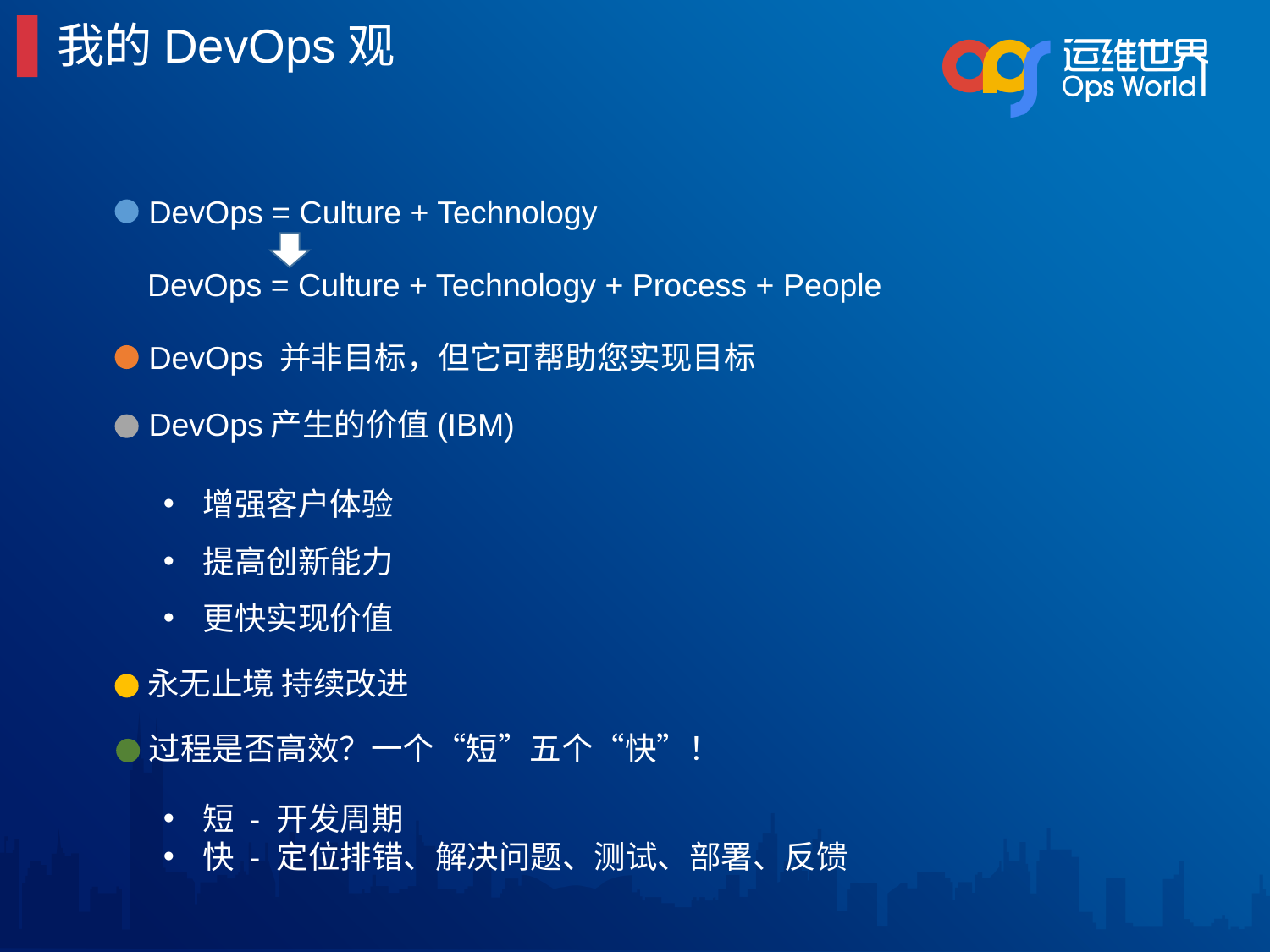

我的DevOps观

DevOps = Culture + Technology

DevOps = Culture + Technology + Process + People
DevOps 并非目标，但它可帮助您实现目标

DevOps产生的价值(IBM)

增强客户体验
提高创新能力
更快实现价值
永无止境 持续改进

过程是否高效？一个“短”五个“快”！

短 - 开发周期
快 - 定位排错、解决问题、测试、部署、反馈